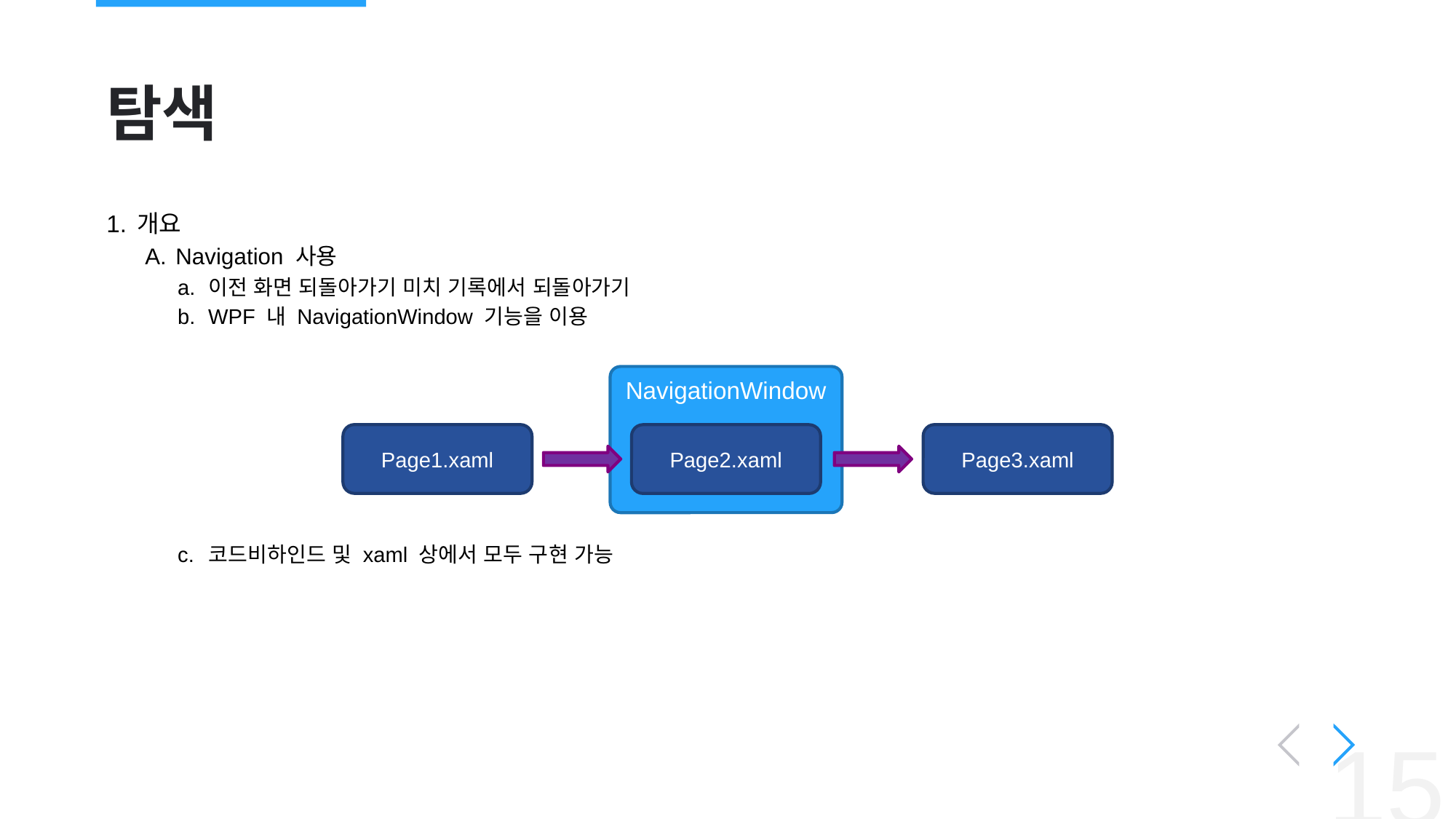

# 탐색
개요
Navigation 사용
이전 화면 되돌아가기 미치 기록에서 되돌아가기
WPF 내 NavigationWindow 기능을 이용

코드비하인드 및 xaml 상에서 모두 구현 가능
NavigationWindow
Page1.xaml
Page3.xaml
Page2.xaml

15